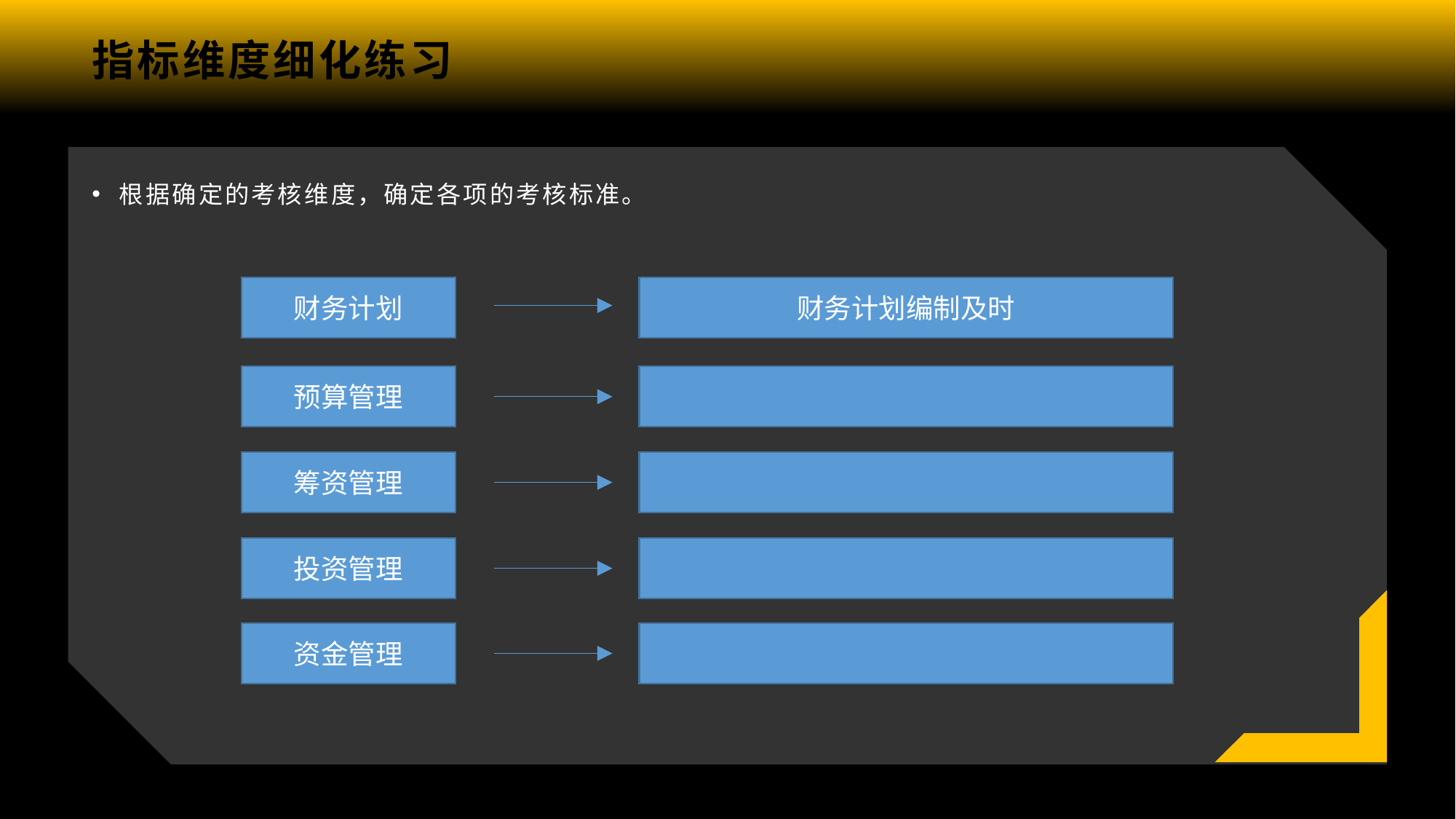

# 指标维度细化练习

根据确定的考核维度，确定各项的考核标准。
财务计划
财务计划编制及时
预算管理

筹资管理

投资管理

资金管理